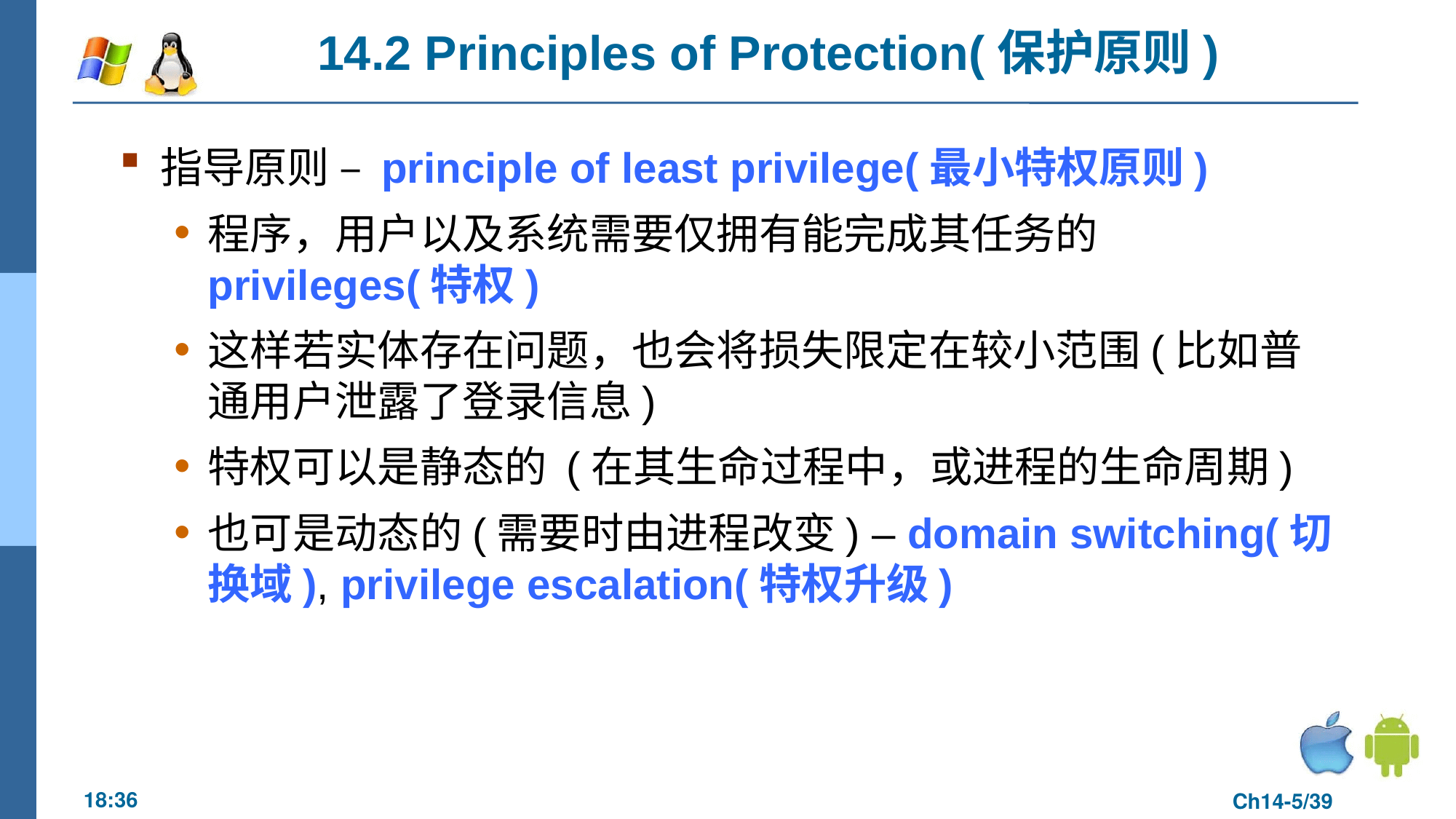

# 14.2 Principles of Protection(保护原则)
指导原则 – principle of least privilege(最小特权原则)
程序，用户以及系统需要仅拥有能完成其任务的 privileges(特权)
这样若实体存在问题，也会将损失限定在较小范围(比如普通用户泄露了登录信息)
特权可以是静态的 (在其生命过程中，或进程的生命周期)
也可是动态的(需要时由进程改变) – domain switching(切换域), privilege escalation(特权升级)